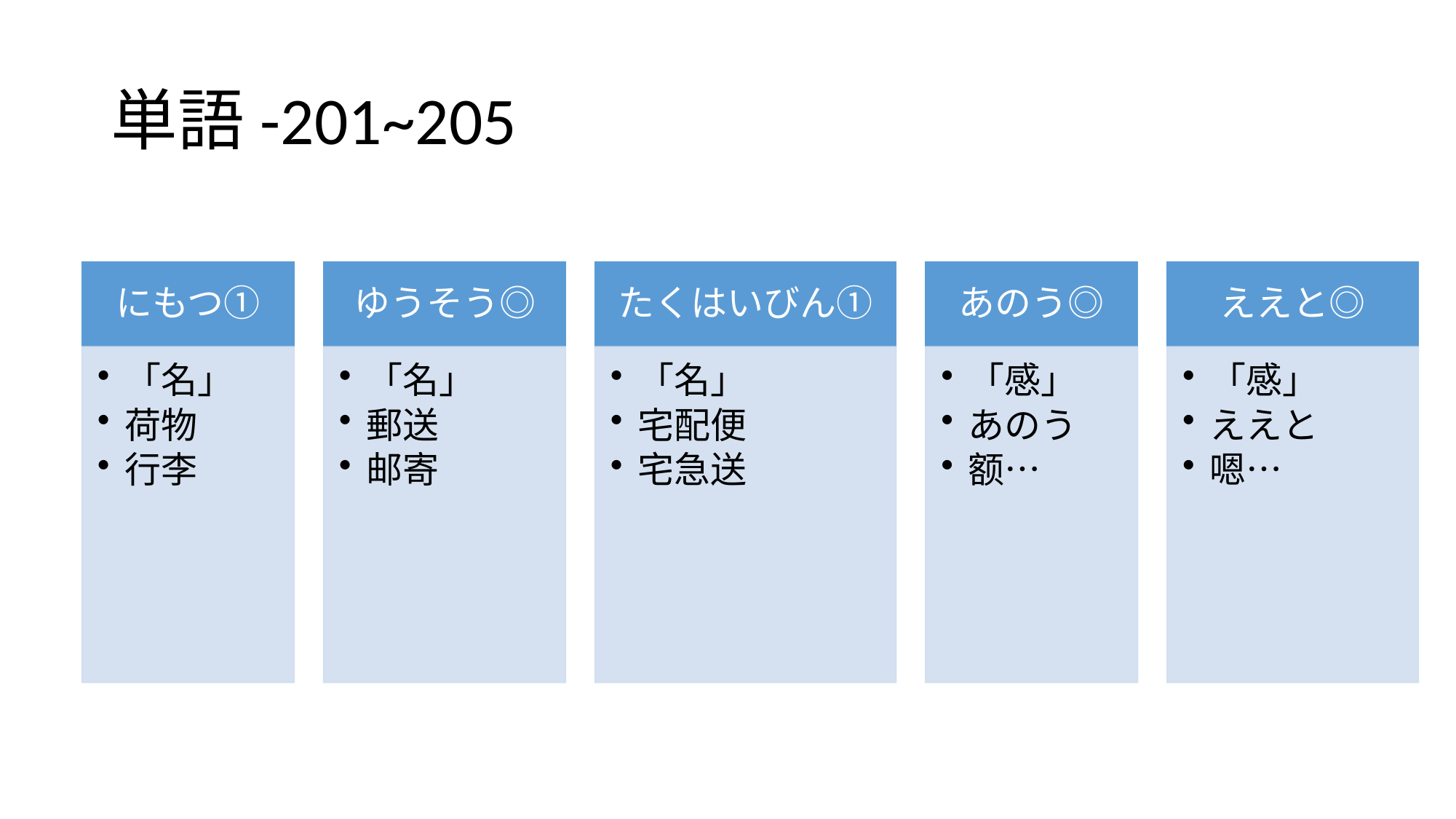

# 単語-201~205
にもつ①
「名」
荷物
行李
ゆうそう◎
「名」
郵送
邮寄
たくはいびん①
「名」
宅配便
宅急送
あのう◎
「感」
あのう
额…
ええと◎
「感」
ええと
嗯…